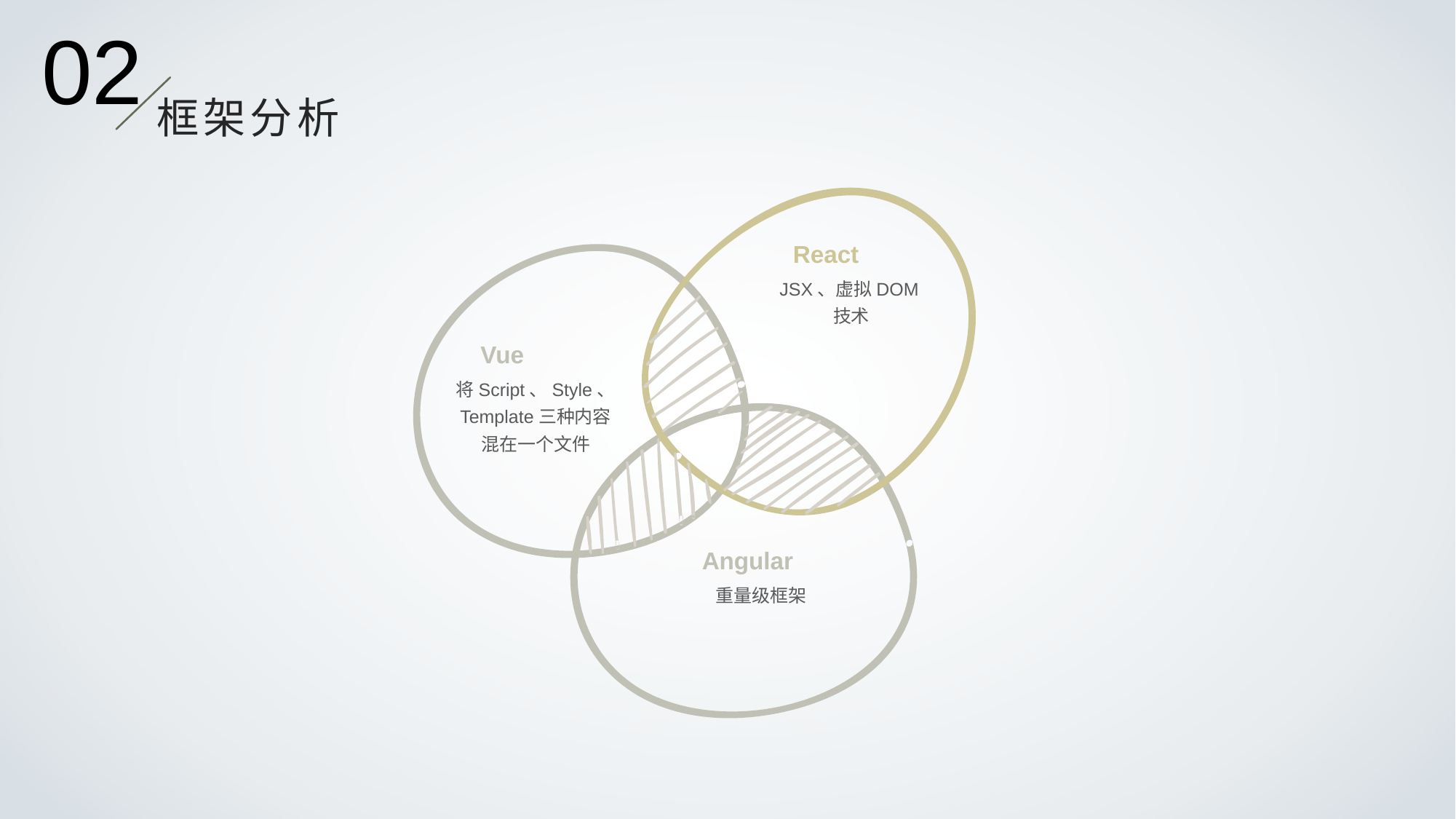

02
框架分析

React
JSX、虚拟DOM技术
Vue
将Script、Style、Template三种内容混在一个文件
Angular
重量级框架